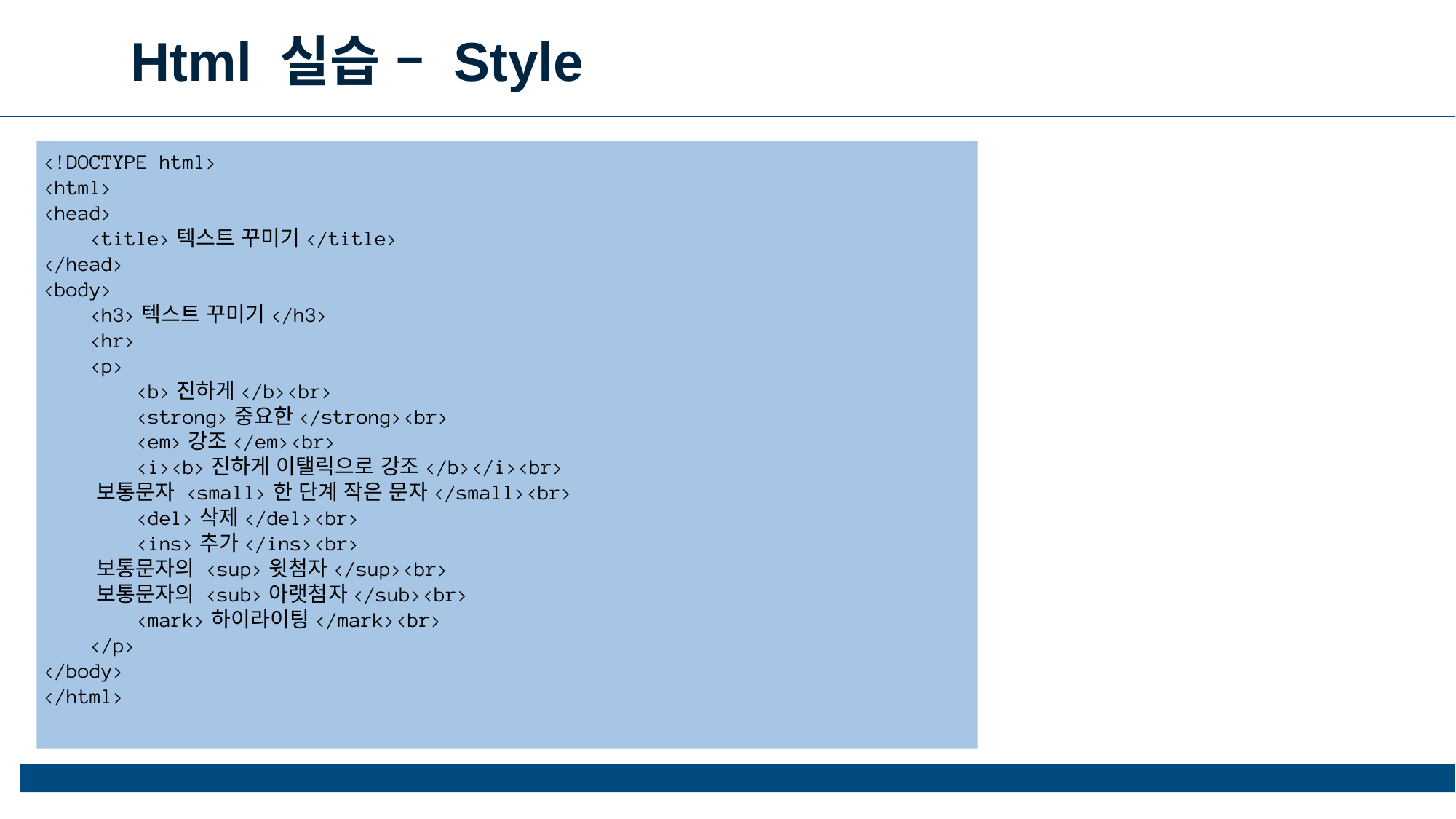

Html 실습 – Style

<!DOCTYPE html>
<html>
<head>
    <title>텍스트 꾸미기</title>
</head>
<body>
    <h3>텍스트 꾸미기</h3>
    <hr>
    <p>
        <b>진하게</b><br>
        <strong>중요한</strong><br>
        <em>강조</em><br>
        <i><b>진하게 이탤릭으로 강조</b></i><br>
        보통문자 <small>한 단계 작은 문자</small><br>
        <del>삭제</del><br>
        <ins>추가</ins><br>
        보통문자의 <sup>윗첨자</sup><br>
        보통문자의 <sub>아랫첨자</sub><br>
        <mark>하이라이팅</mark><br>
    </p>
</body>
</html>